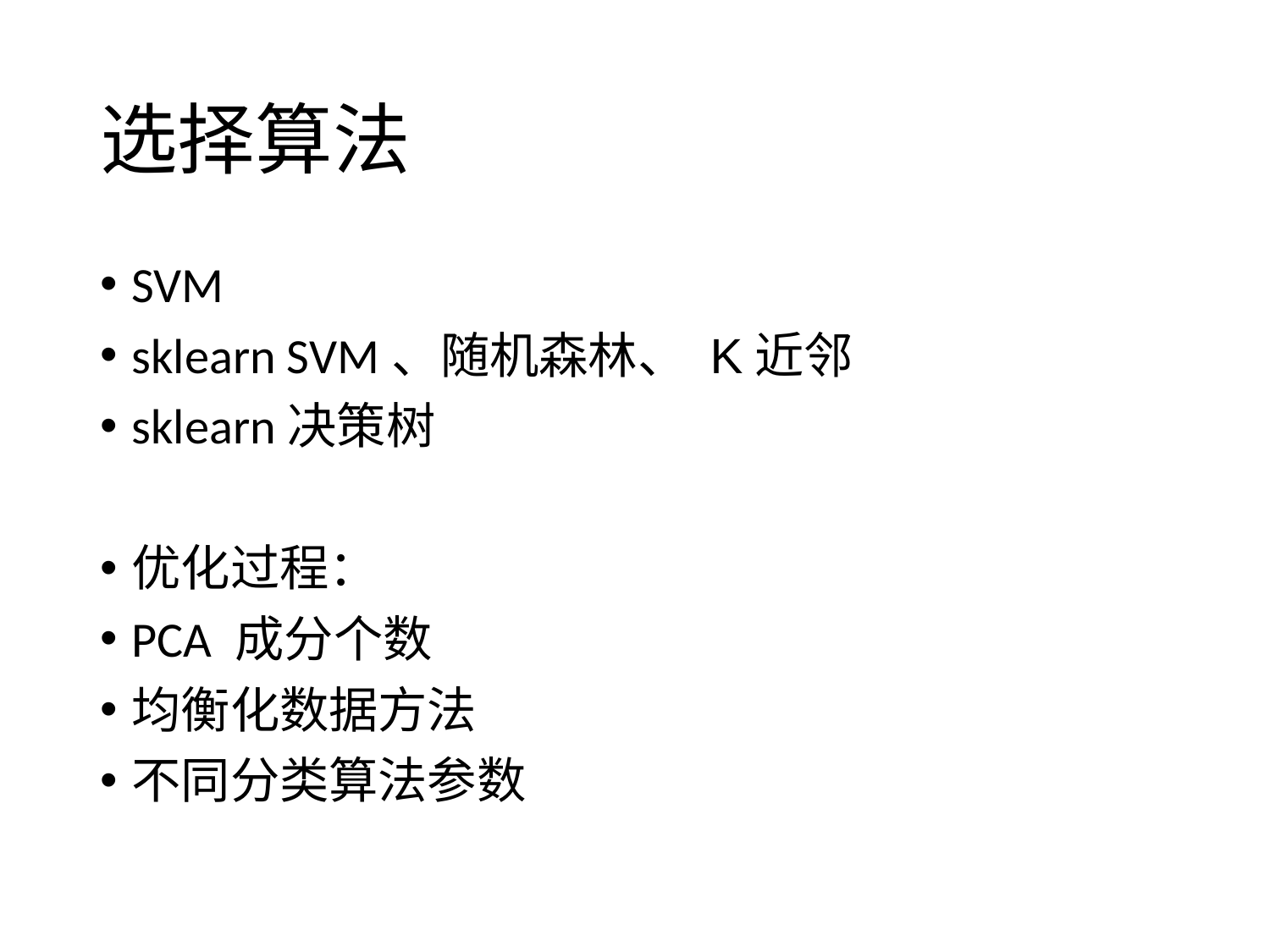

# 选择算法
SVM
sklearn SVM、随机森林、 K近邻
sklearn决策树

优化过程：
PCA 成分个数
均衡化数据方法
不同分类算法参数